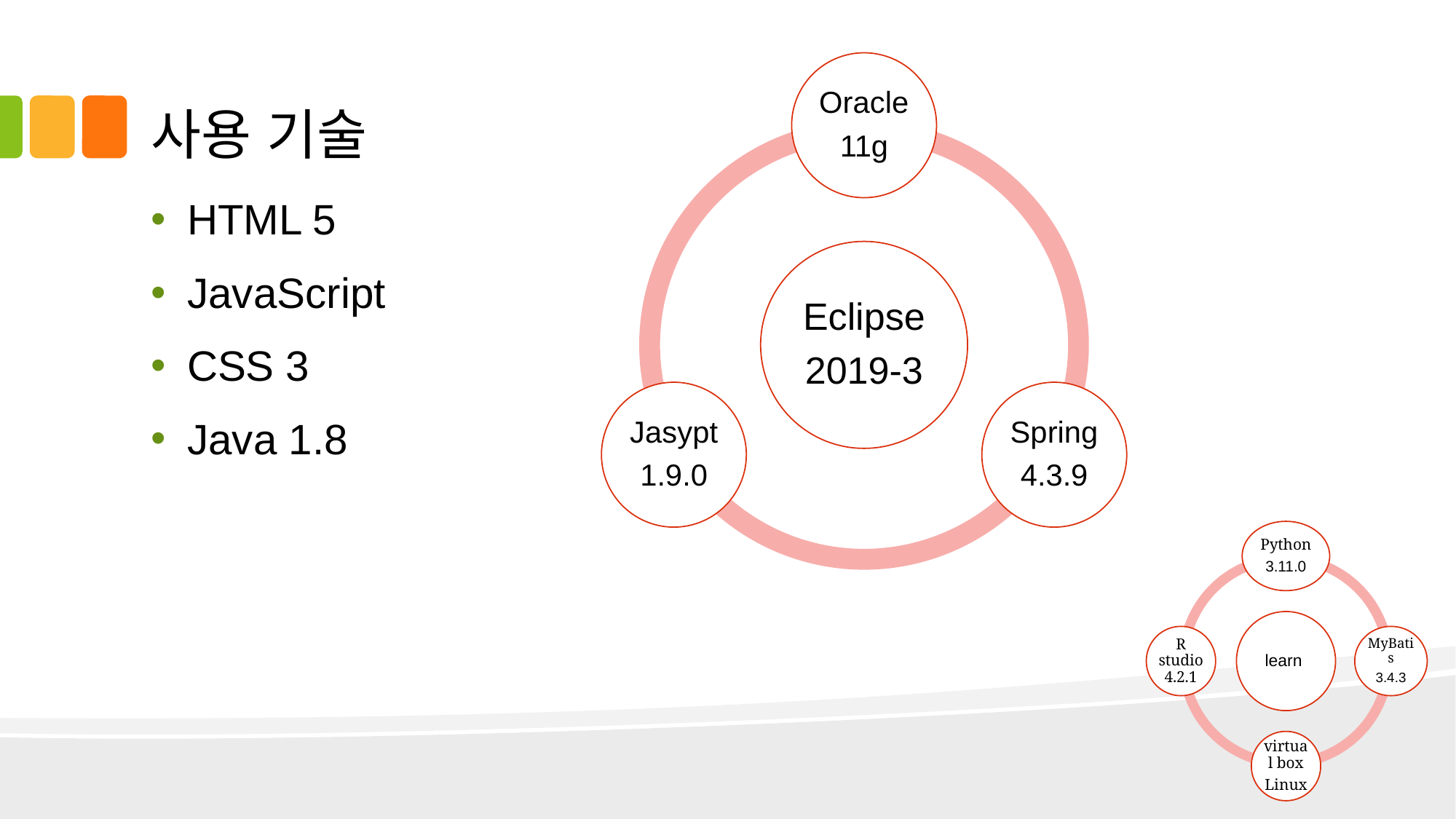

# 사용 기술
Eclipse
2019-3
Oracle
11g
Spring
4.3.9
Jasypt
1.9.0
HTML 5
JavaScript
CSS 3
Java 1.8

learn
Python
3.11.0
MyBatis
3.4.3
virtual box
Linux
R studio4.2.1